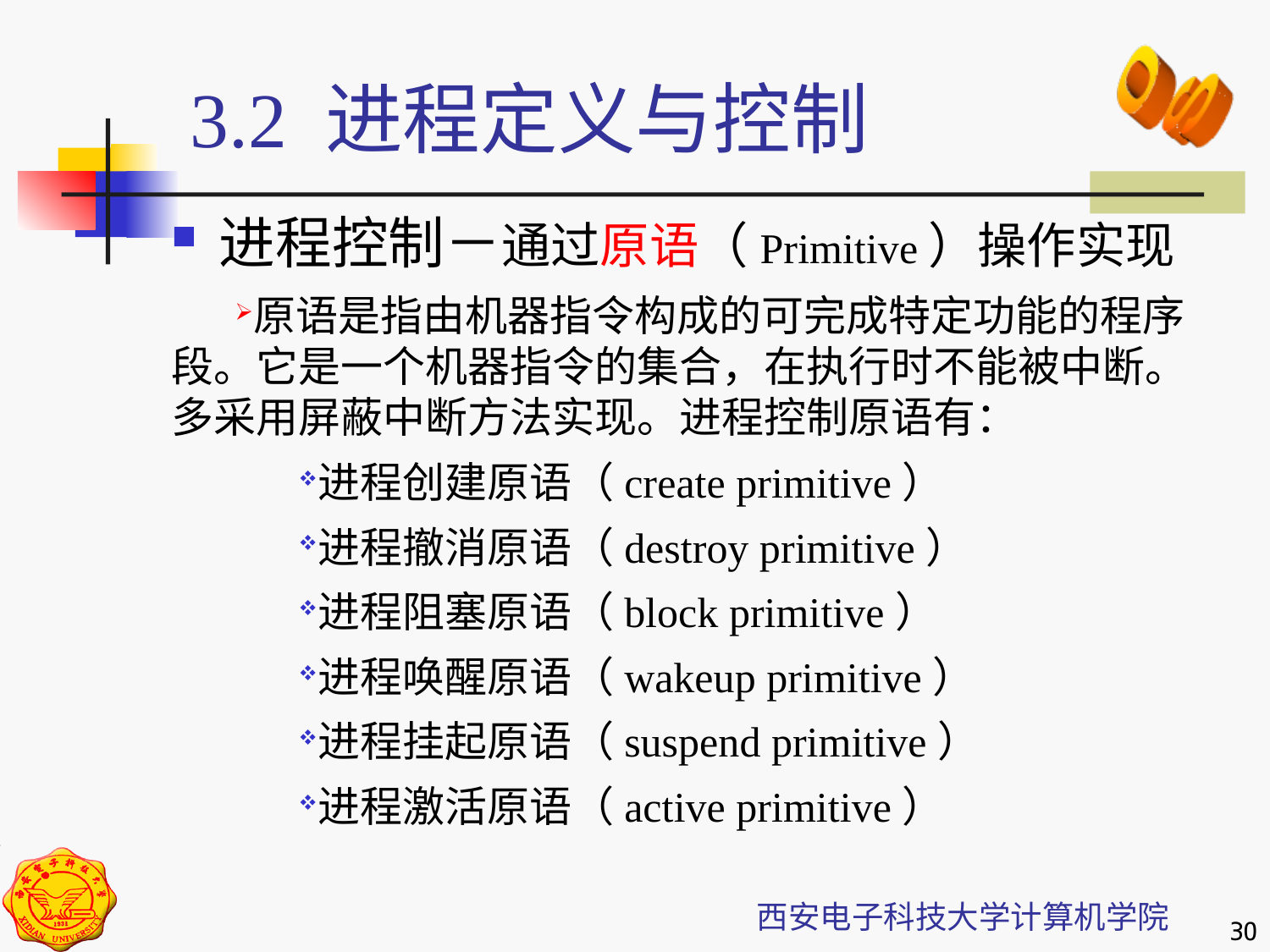

3.2 进程定义与控制
进程控制－通过原语（Primitive）操作实现
原语是指由机器指令构成的可完成特定功能的程序段。它是一个机器指令的集合，在执行时不能被中断。多采用屏蔽中断方法实现。进程控制原语有：
进程创建原语（create primitive）
进程撤消原语（destroy primitive）
进程阻塞原语（block primitive）
进程唤醒原语（wakeup primitive）
进程挂起原语（suspend primitive）
进程激活原语（active primitive）
30